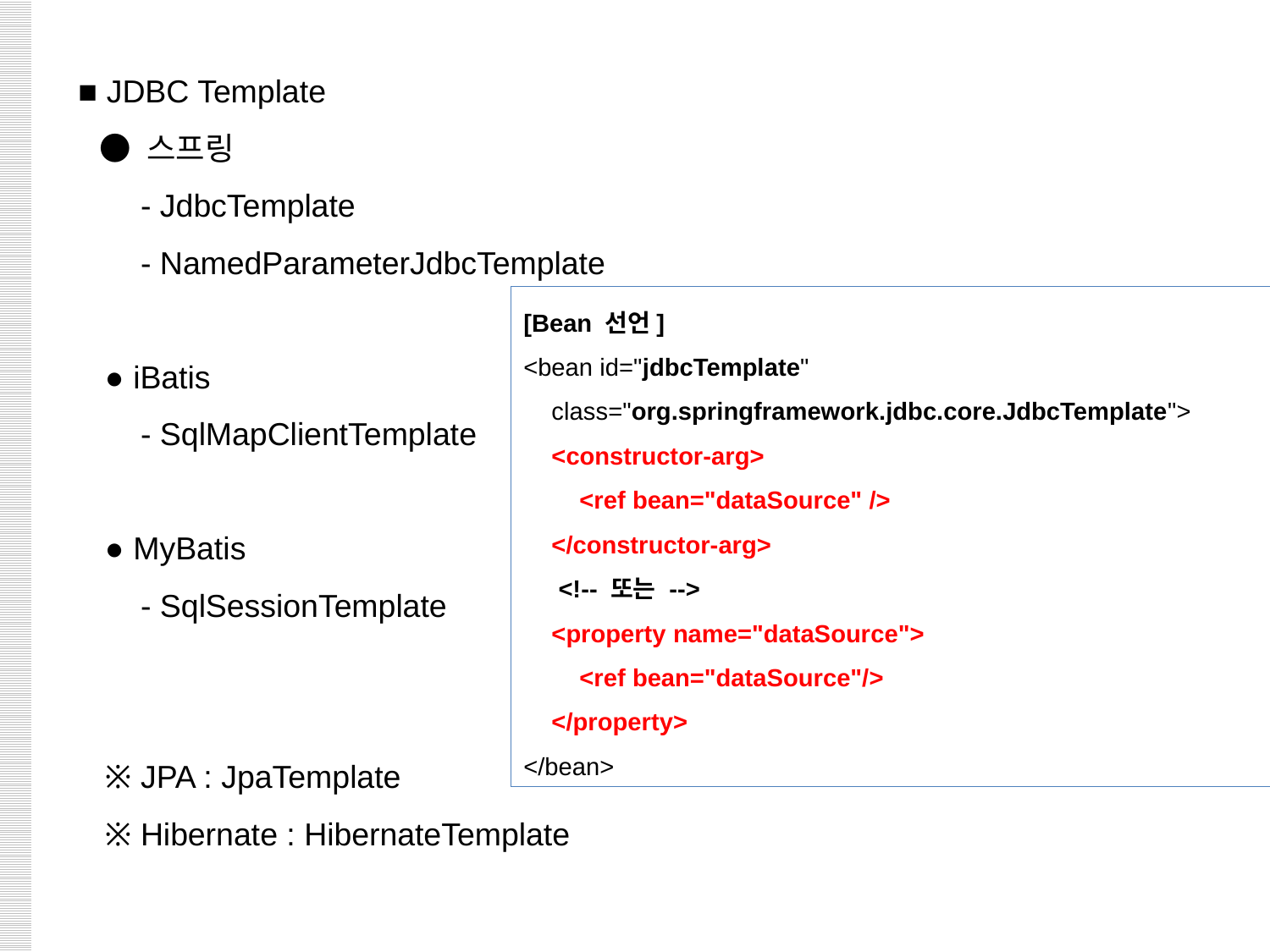

■ JDBC Template
   ● 스프링
       - JdbcTemplate
       - NamedParameterJdbcTemplate

   ● iBatis
       - SqlMapClientTemplate

   ● MyBatis
       - SqlSessionTemplate

   ※ JPA : JpaTemplate
   ※ Hibernate : HibernateTemplate
[Bean 선언]
<bean id="jdbcTemplate"
    class="org.springframework.jdbc.core.JdbcTemplate">
    <constructor-arg>
        <ref bean="dataSource" />
    </constructor-arg>
     <!-- 또는 -->
    <property name="dataSource">
        <ref bean="dataSource"/>
    </property>
</bean>